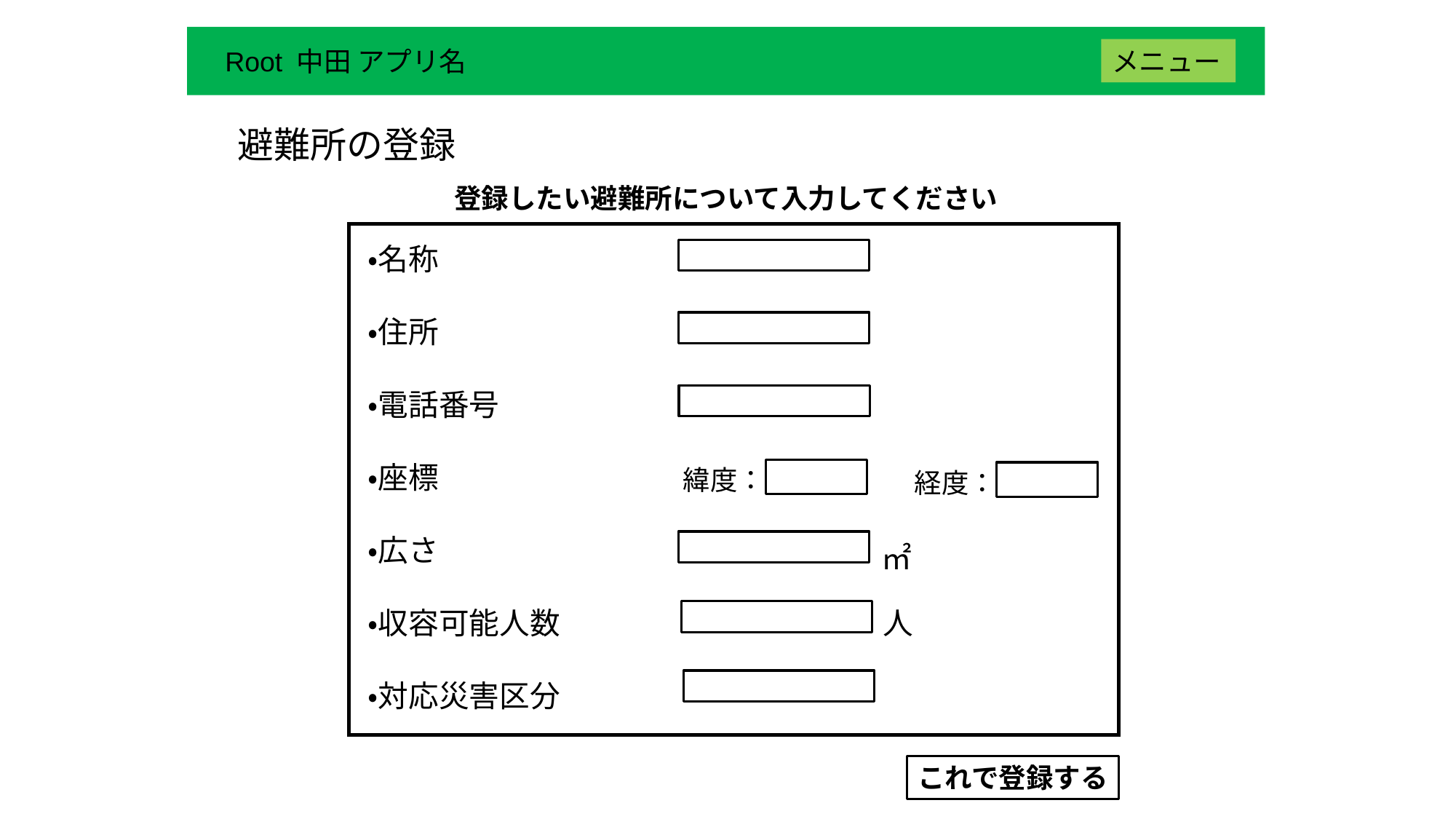

Root 中田 アプリ名
メニュー
避難所の登録
登録したい避難所について入力してください

・名称

・住所

・電話番号

・座標

・広さ

・収容可能人数

・対応災害区分

緯度：

経度：

㎡
人

これで登録する